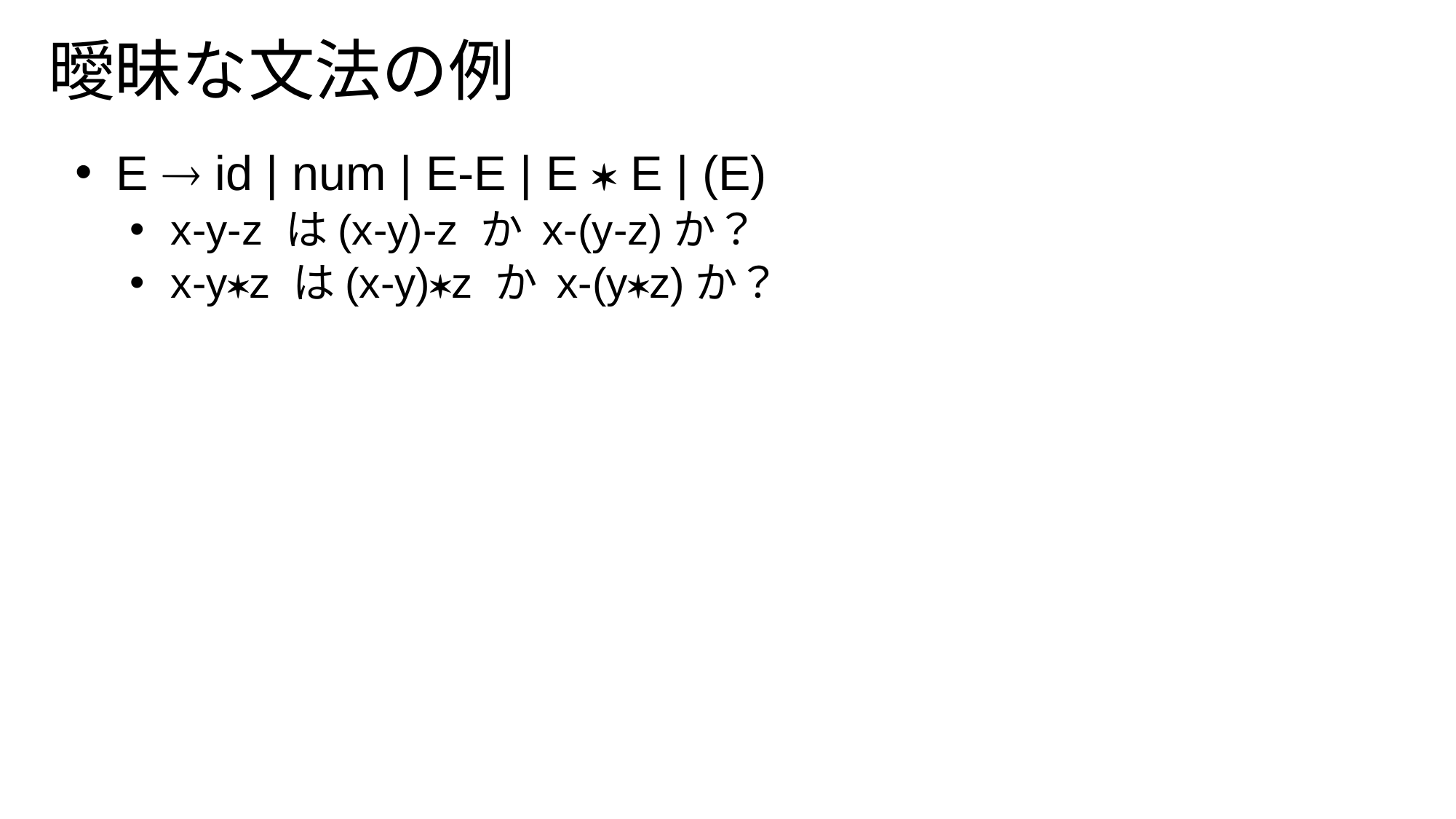

# 曖昧な文法の例
E → id | num | E-E | E ∗ E | (E)
x-y-z は(x-y)-z か x-(y-z)か？
x-y∗z は(x-y)∗z か x-(y∗z)か？